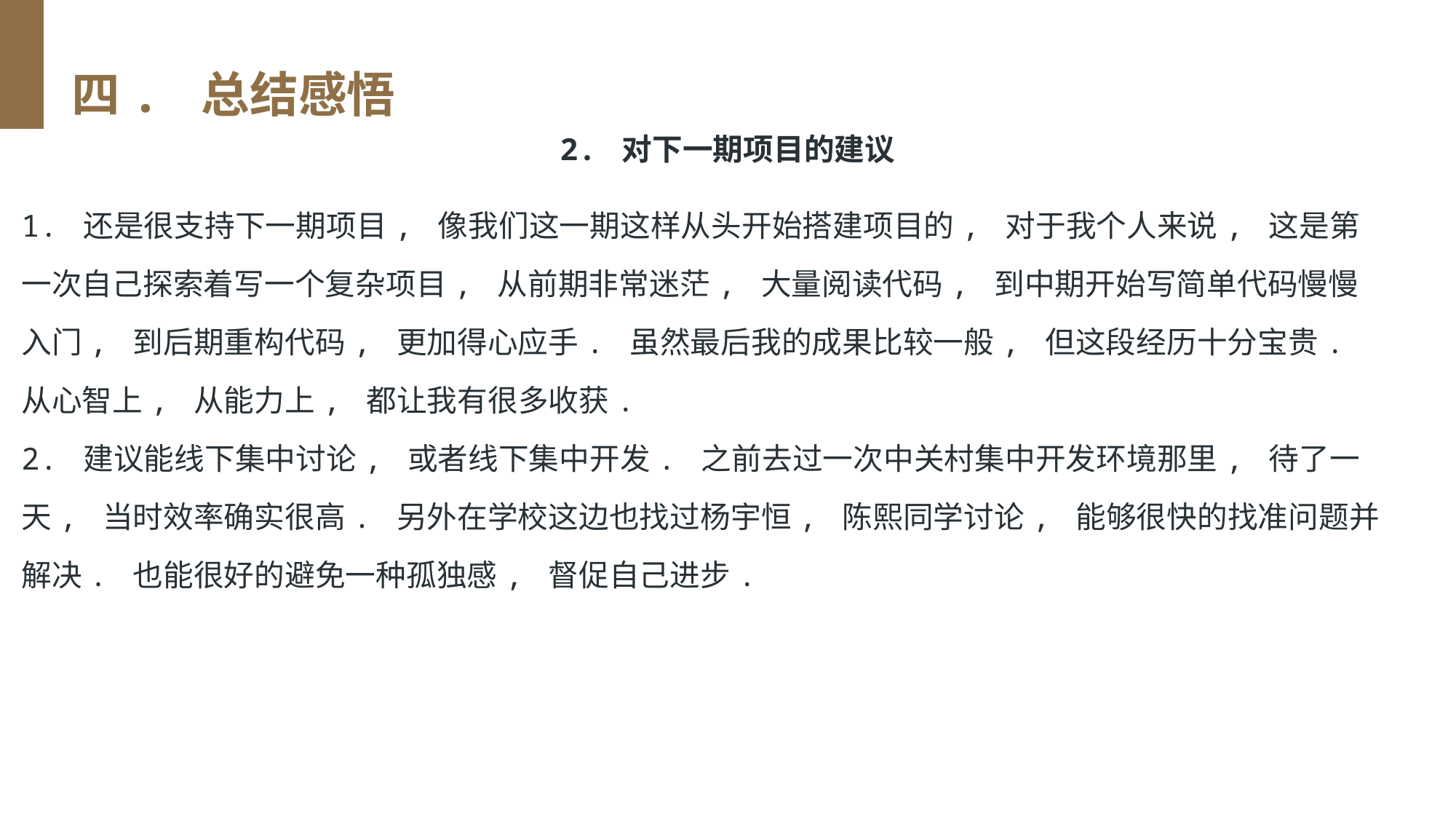

四. 总结感悟
2. 对下一期项目的建议
1. 还是很支持下一期项目, 像我们这一期这样从头开始搭建项目的, 对于我个人来说, 这是第一次自己探索着写一个复杂项目, 从前期非常迷茫, 大量阅读代码, 到中期开始写简单代码慢慢入门, 到后期重构代码, 更加得心应手. 虽然最后我的成果比较一般, 但这段经历十分宝贵. 从心智上, 从能力上, 都让我有很多收获.
2. 建议能线下集中讨论, 或者线下集中开发. 之前去过一次中关村集中开发环境那里, 待了一天, 当时效率确实很高. 另外在学校这边也找过杨宇恒, 陈熙同学讨论, 能够很快的找准问题并解决. 也能很好的避免一种孤独感, 督促自己进步.

17